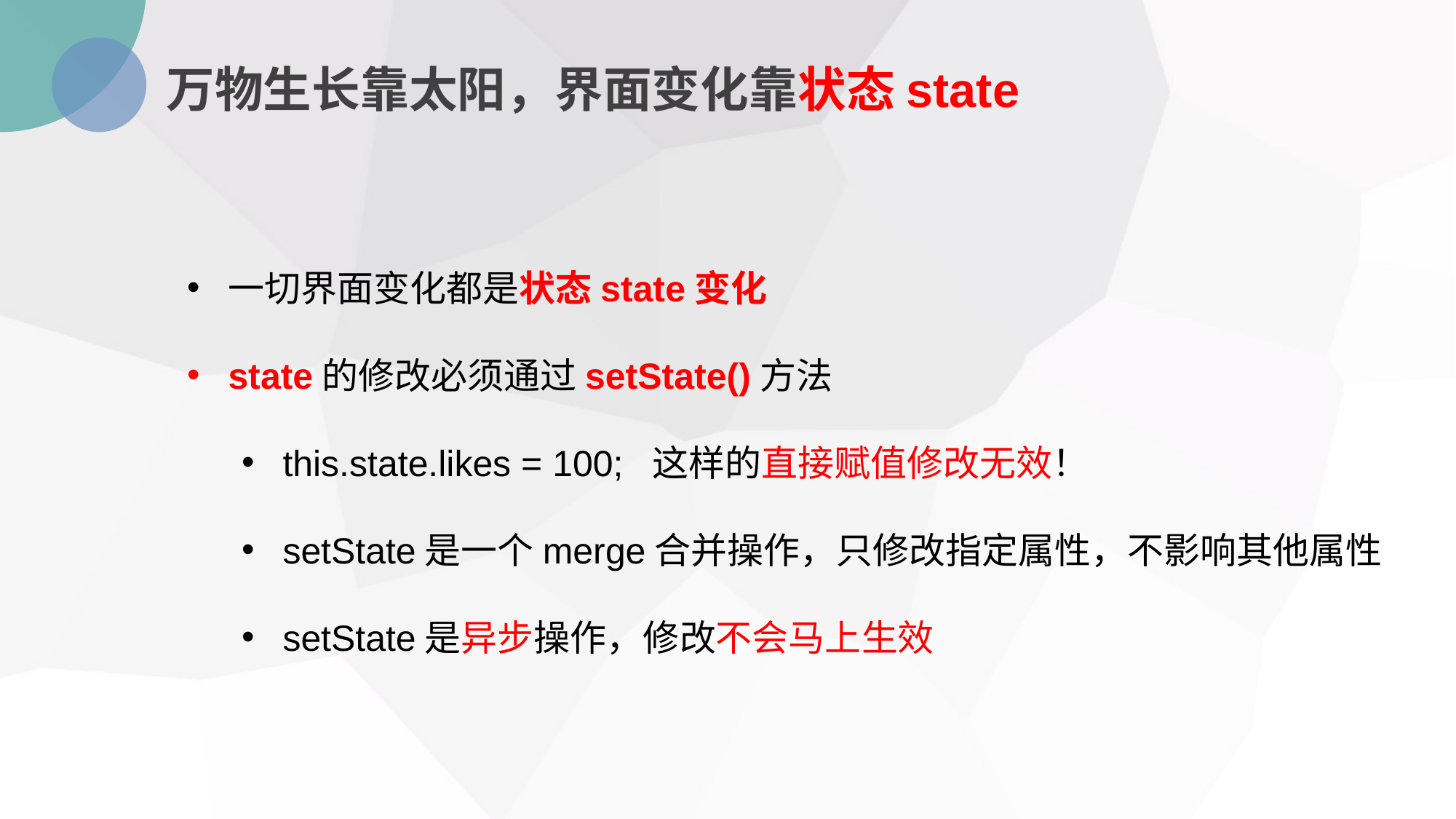

万物生长靠太阳，界面变化靠状态state
一切界面变化都是状态state变化
state的修改必须通过setState()方法
this.state.likes = 100;  这样的直接赋值修改无效！
setState是一个merge合并操作，只修改指定属性，不影响其他属性
setState是异步操作，修改不会马上生效